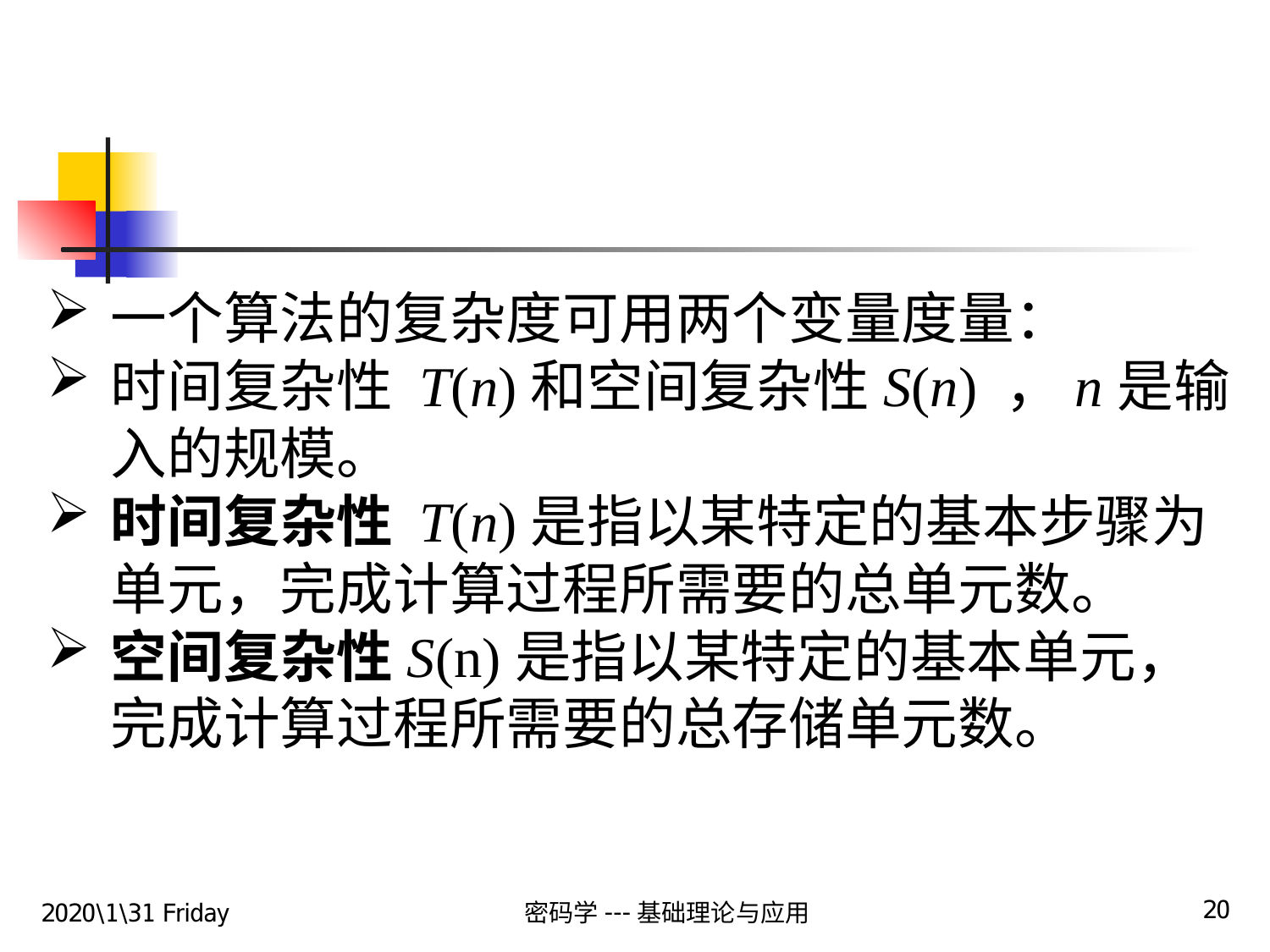

#
一个算法的复杂度可用两个变量度量：
时间复杂性 T(n)和空间复杂性S(n) ，n是输入的规模。
时间复杂性 T(n)是指以某特定的基本步骤为单元，完成计算过程所需要的总单元数。
空间复杂性S(n)是指以某特定的基本单元，完成计算过程所需要的总存储单元数。

20
2020\1\31 Friday
密码学---基础理论与应用